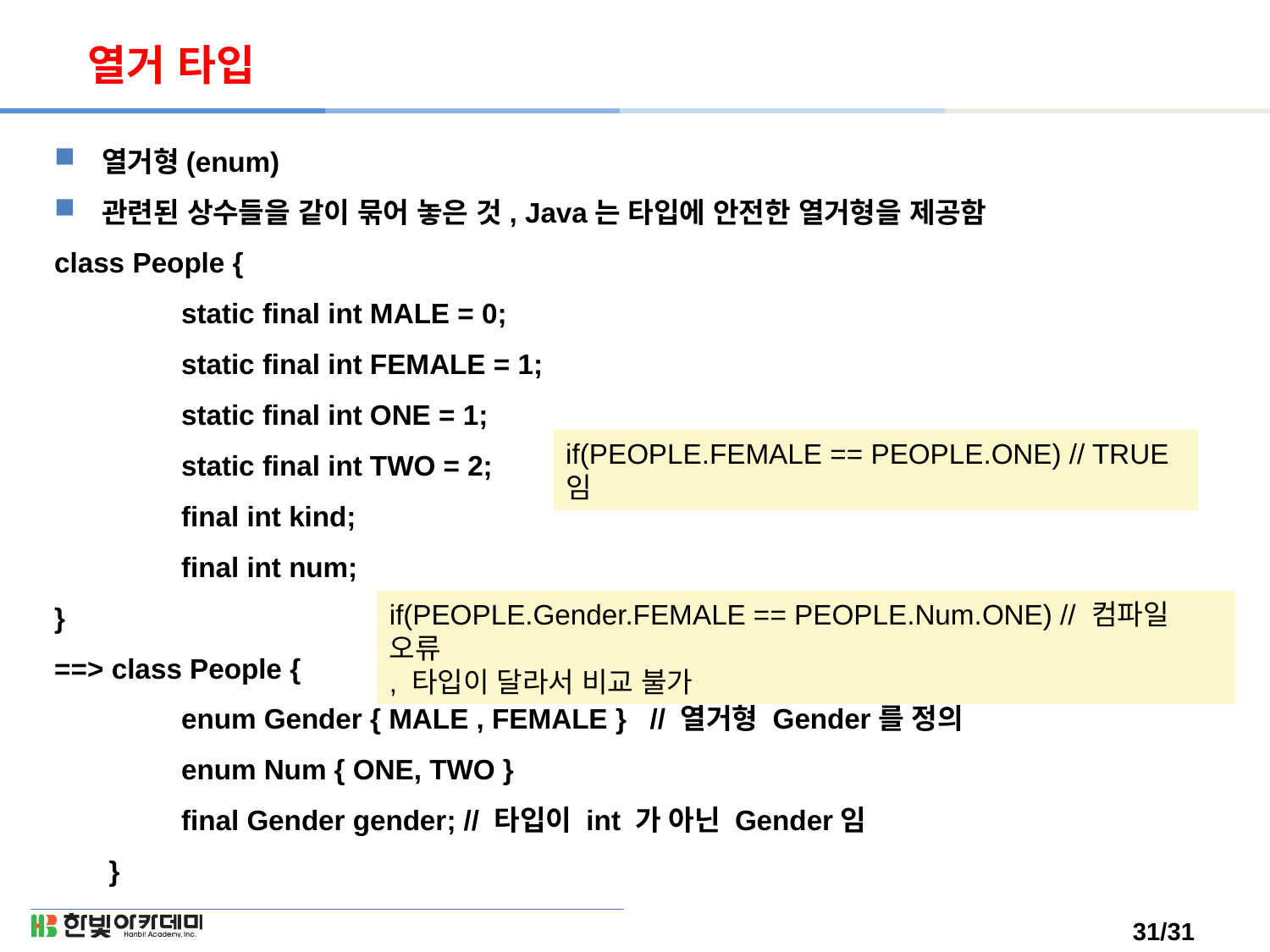

# 열거 타입
열거형(enum)
관련된 상수들을 같이 묶어 놓은 것, Java는 타입에 안전한 열거형을 제공함
class People {
	static final int MALE = 0;
	static final int FEMALE = 1;
	static final int ONE = 1;
	static final int TWO = 2;
	final int kind;
	final int num;
}
==> class People {
	enum Gender { MALE , FEMALE }   // 열거형 Gender를 정의
	enum Num { ONE, TWO }
	final Gender gender; // 타입이 int 가 아닌 Gender임
       }

if(PEOPLE.FEMALE == PEOPLE.ONE) // TRUE 임
if(PEOPLE.Gender.FEMALE == PEOPLE.Num.ONE) // 컴파일 오류
, 타입이 달라서 비교 불가